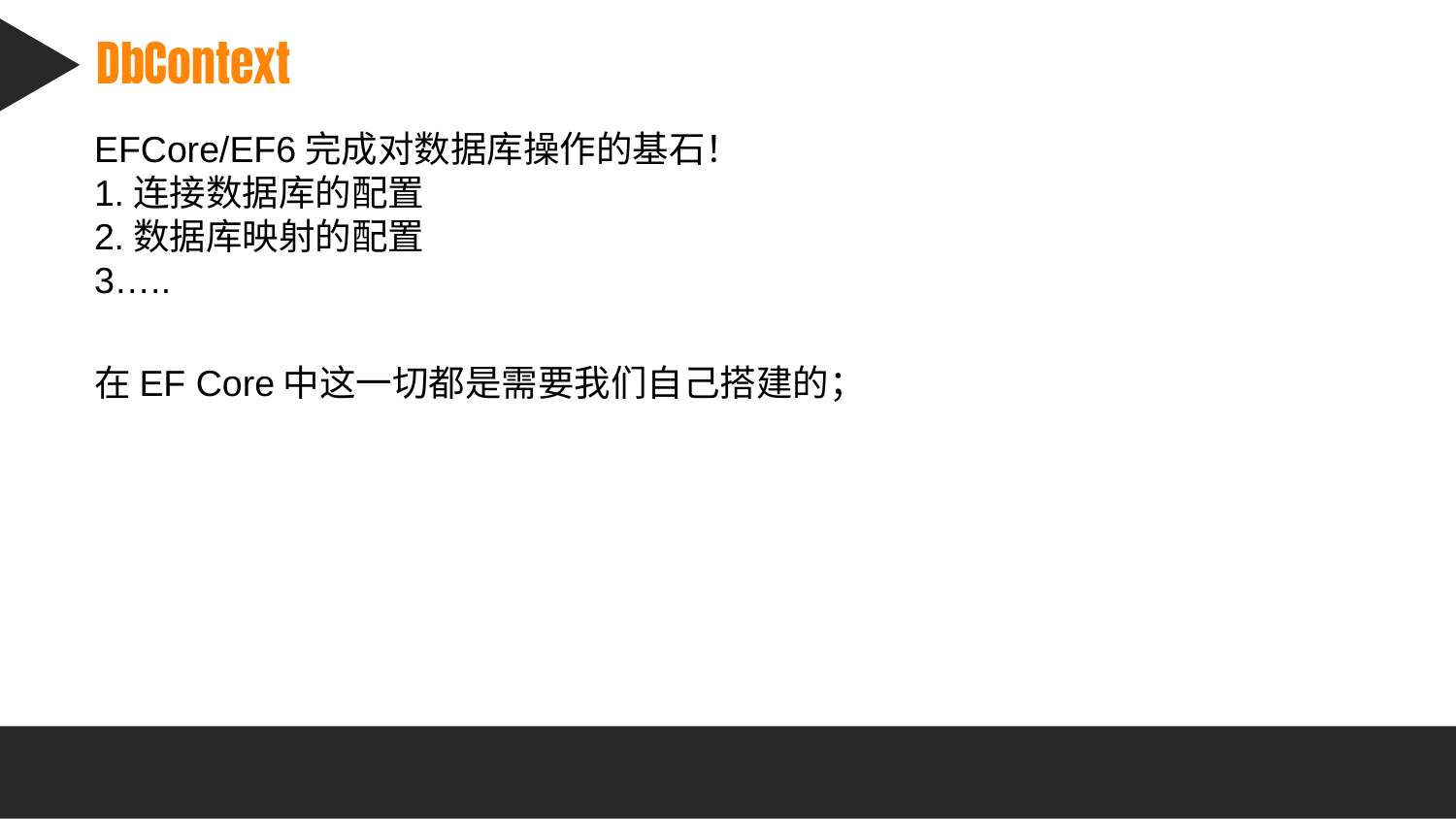

DbContext
EFCore/EF6完成对数据库操作的基石！
1.连接数据库的配置
2.数据库映射的配置
3…..
在EF Core中这一切都是需要我们自己搭建的；